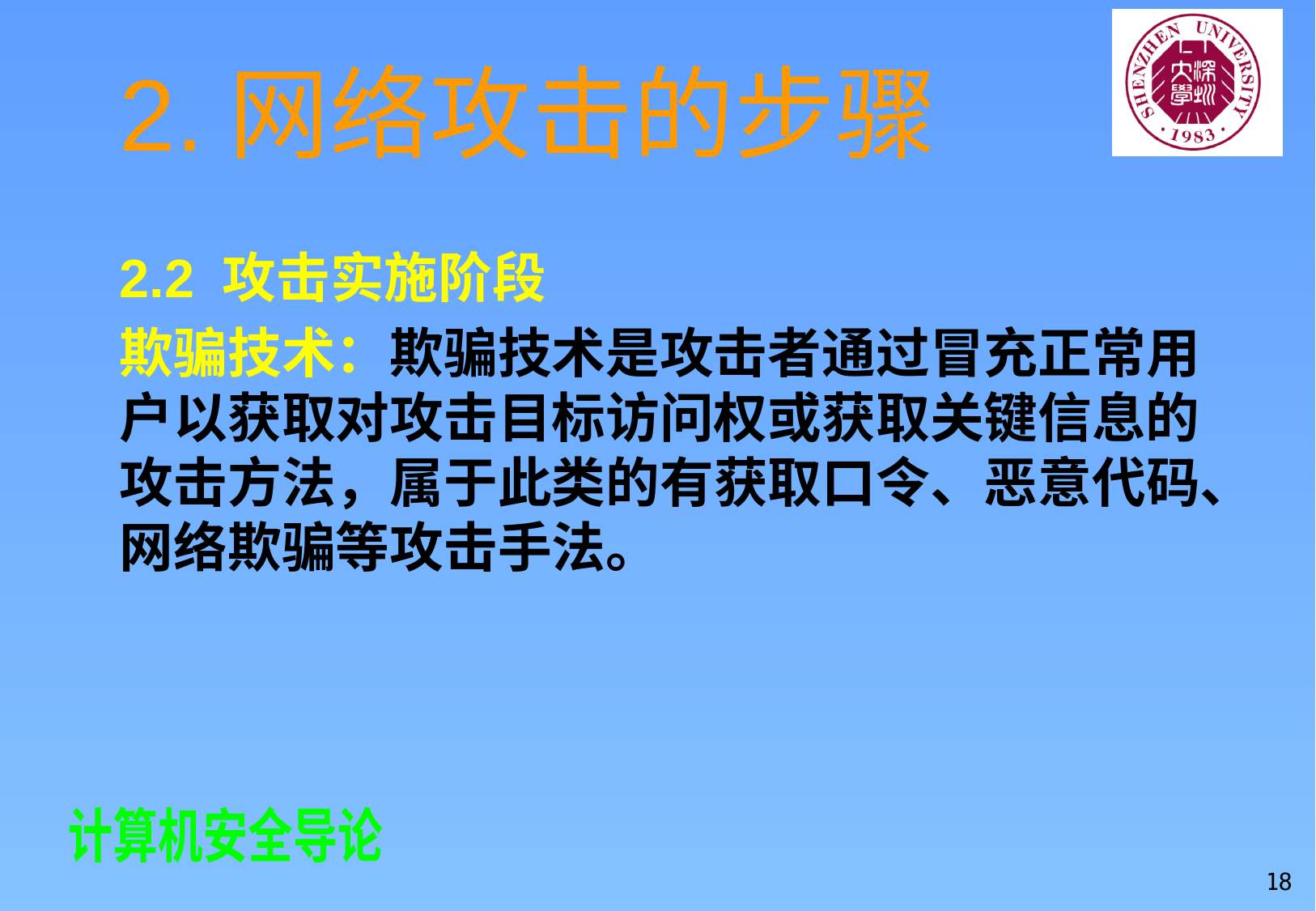

# 2.网络攻击的步骤
2.2 攻击实施阶段
欺骗技术：欺骗技术是攻击者通过冒充正常用户以获取对攻击目标访问权或获取关键信息的攻击方法，属于此类的有获取口令、恶意代码、网络欺骗等攻击手法。

18